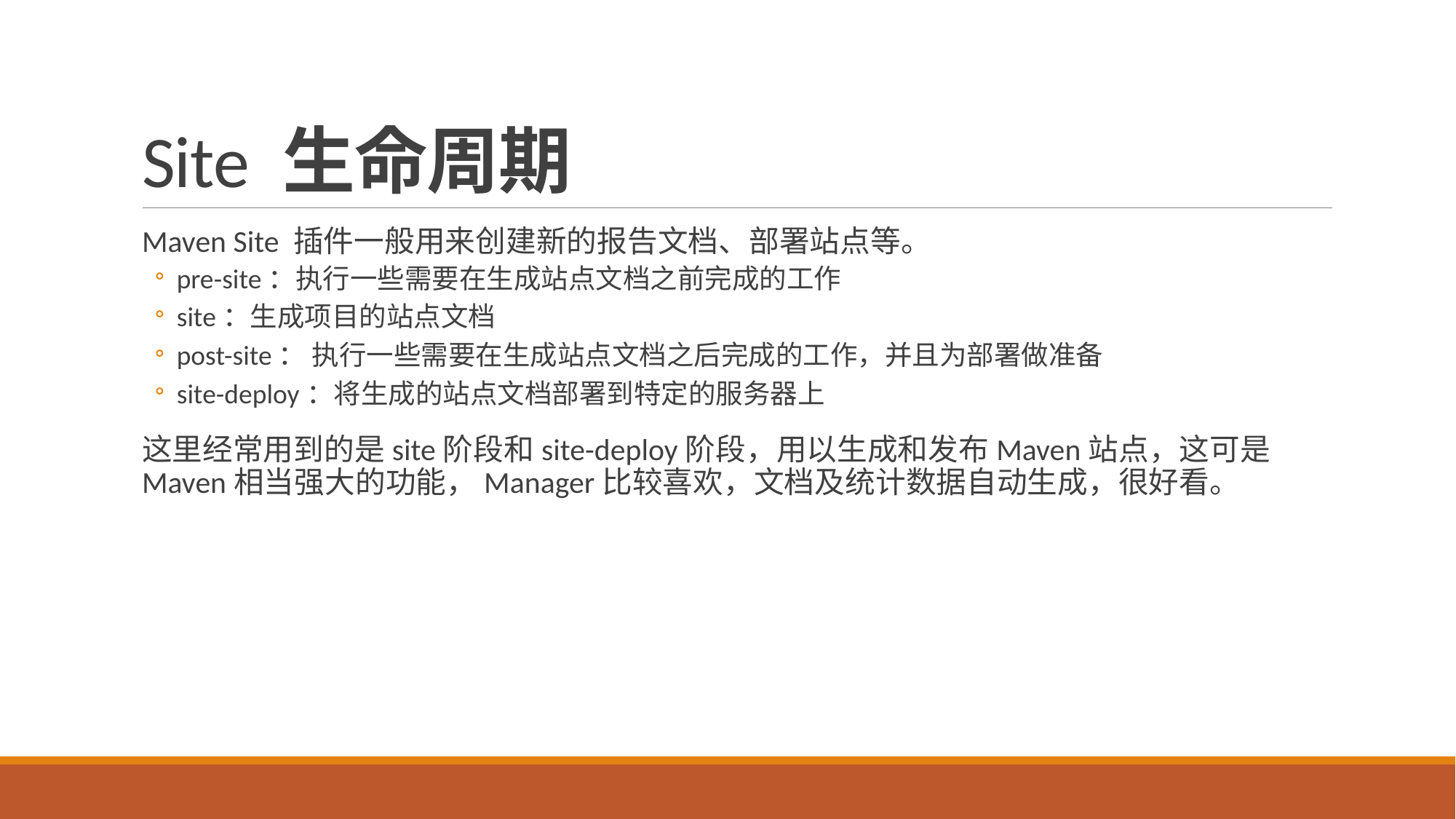

# Site 生命周期
Maven Site 插件一般用来创建新的报告文档、部署站点等。
pre-site：执行一些需要在生成站点文档之前完成的工作
site：生成项目的站点文档
post-site： 执行一些需要在生成站点文档之后完成的工作，并且为部署做准备
site-deploy：将生成的站点文档部署到特定的服务器上
这里经常用到的是site阶段和site-deploy阶段，用以生成和发布Maven站点，这可是Maven相当强大的功能，Manager比较喜欢，文档及统计数据自动生成，很好看。